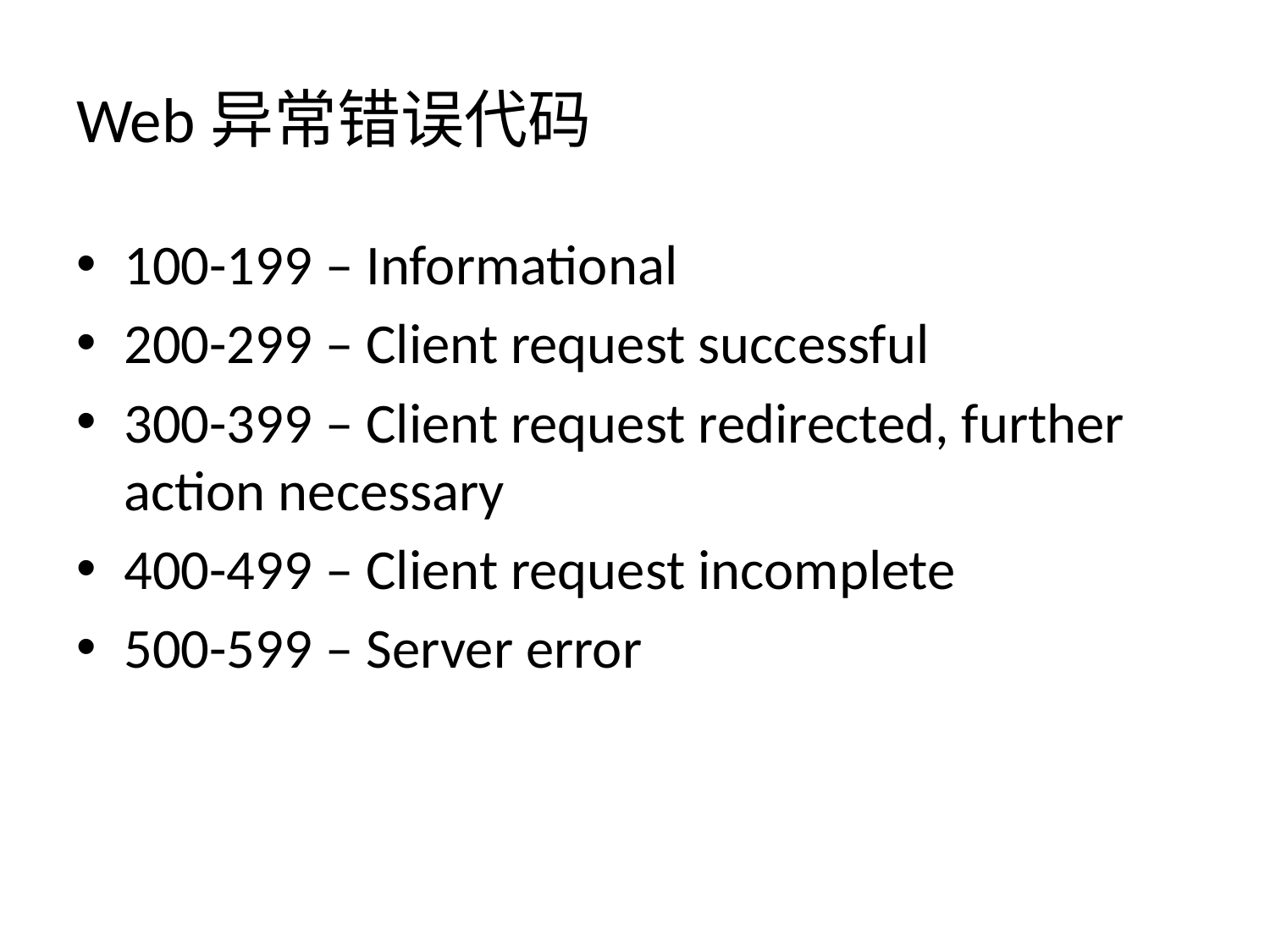

# Web异常错误代码
100-199 – Informational
200-299 – Client request successful
300-399 – Client request redirected, further action necessary
400-499 – Client request incomplete
500-599 – Server error